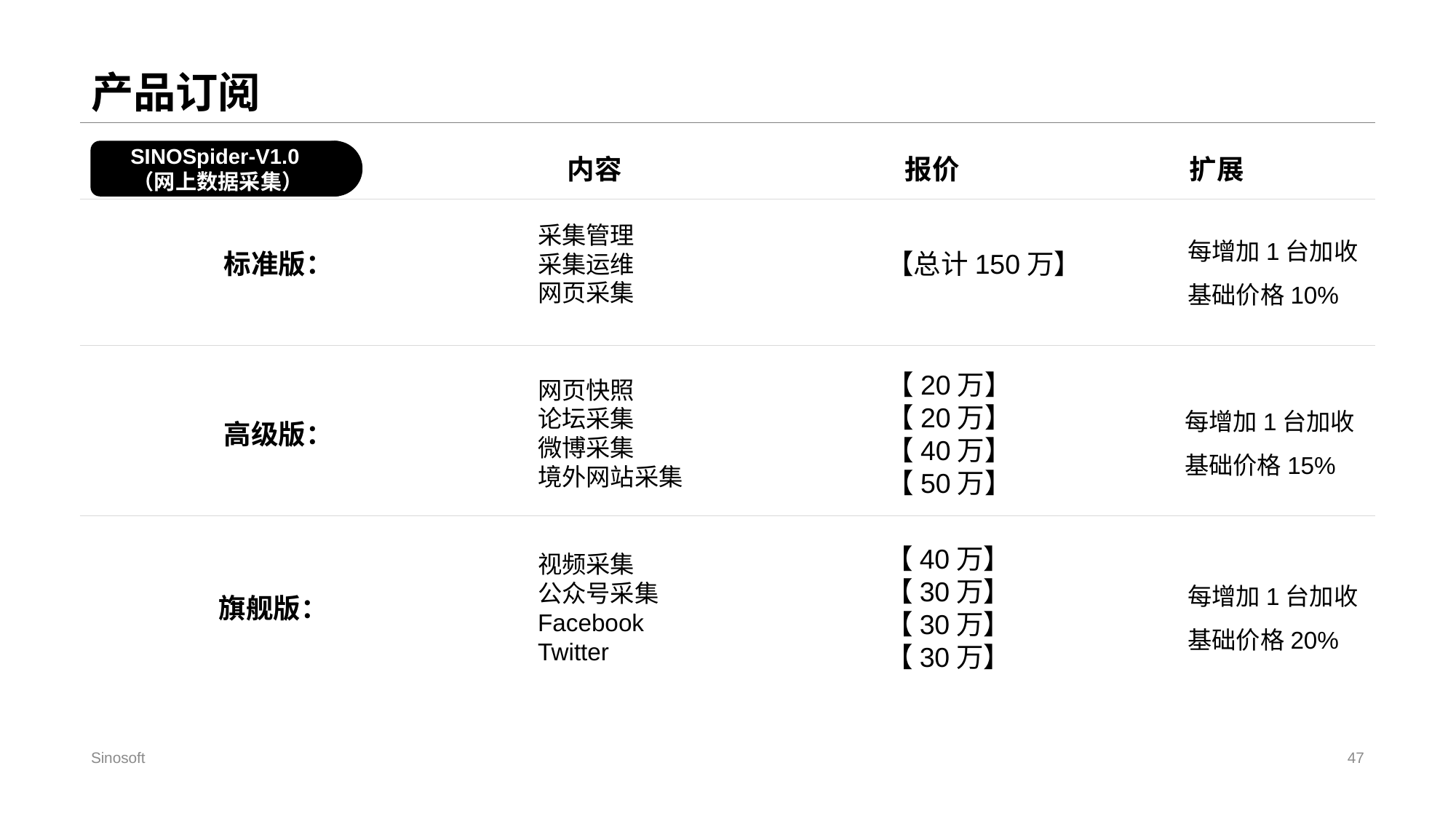

# 产品订阅

SINOSpider-V1.0
（网上数据采集）
内容
报价
扩展
采集管理
采集运维
网页采集
每增加1台加收
基础价格10%
标准版：
【总计150万】
【20万】
【20万】
【40万】
【50万】
网页快照
论坛采集
微博采集
境外网站采集
每增加1台加收
基础价格15%
高级版：
【40万】
【30万】
【30万】
【30万】
视频采集
公众号采集Facebook
Twitter
每增加1台加收
基础价格20%
旗舰版：
Sinosoft
47